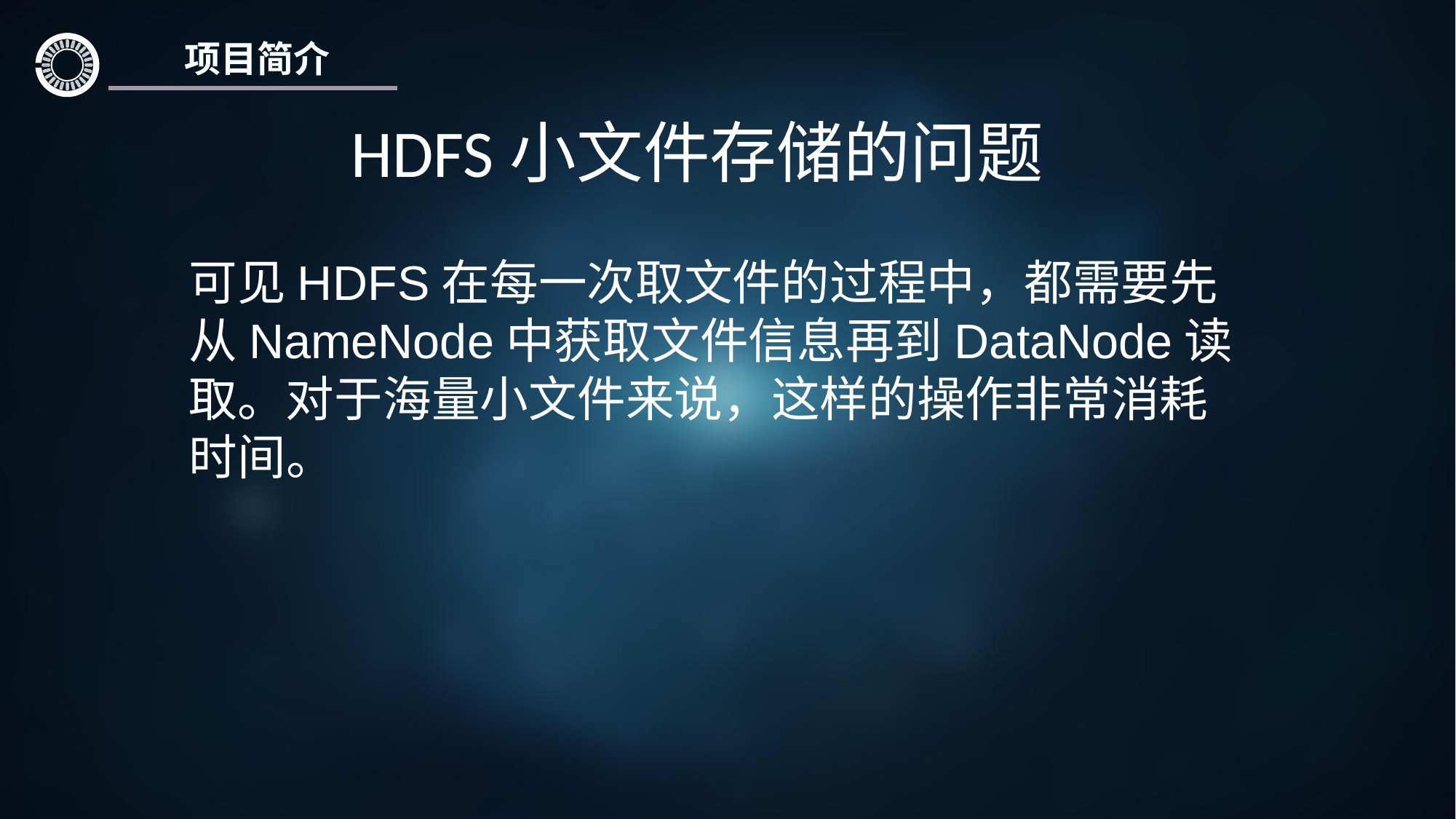

项目简介
HDFS小文件存储的问题
可见HDFS在每一次取文件的过程中，都需要先从NameNode中获取文件信息再到DataNode读取。对于海量小文件来说，这样的操作非常消耗时间。